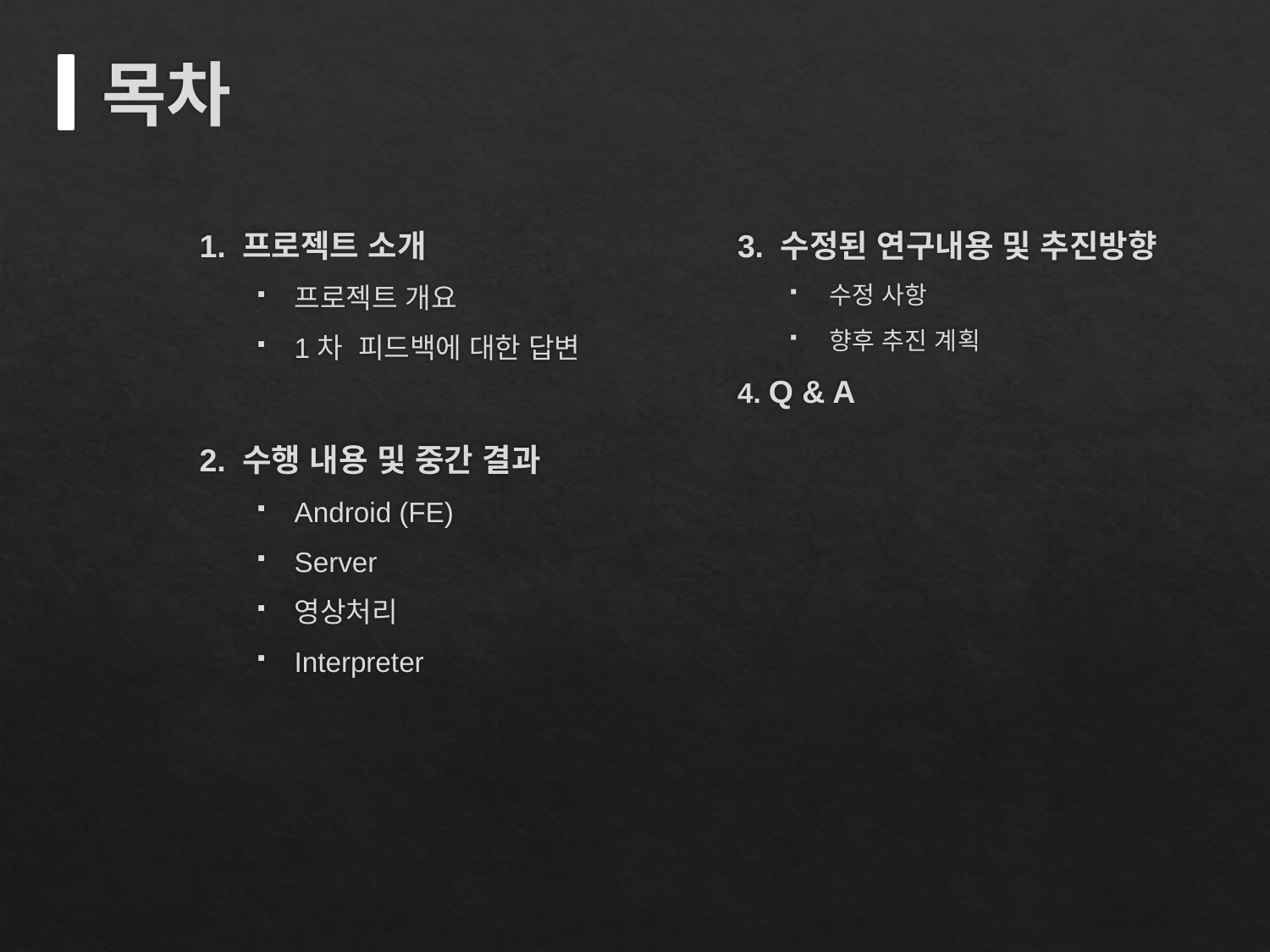

# 목차

1. 프로젝트 소개
프로젝트 개요
1차  피드백에 대한 답변

2. 수행 내용 및 중간 결과
Android (FE)
Server
영상처리
Interpreter
3. 수정된 연구내용 및 추진방향
수정 사항
향후 추진 계획
4. Q & A